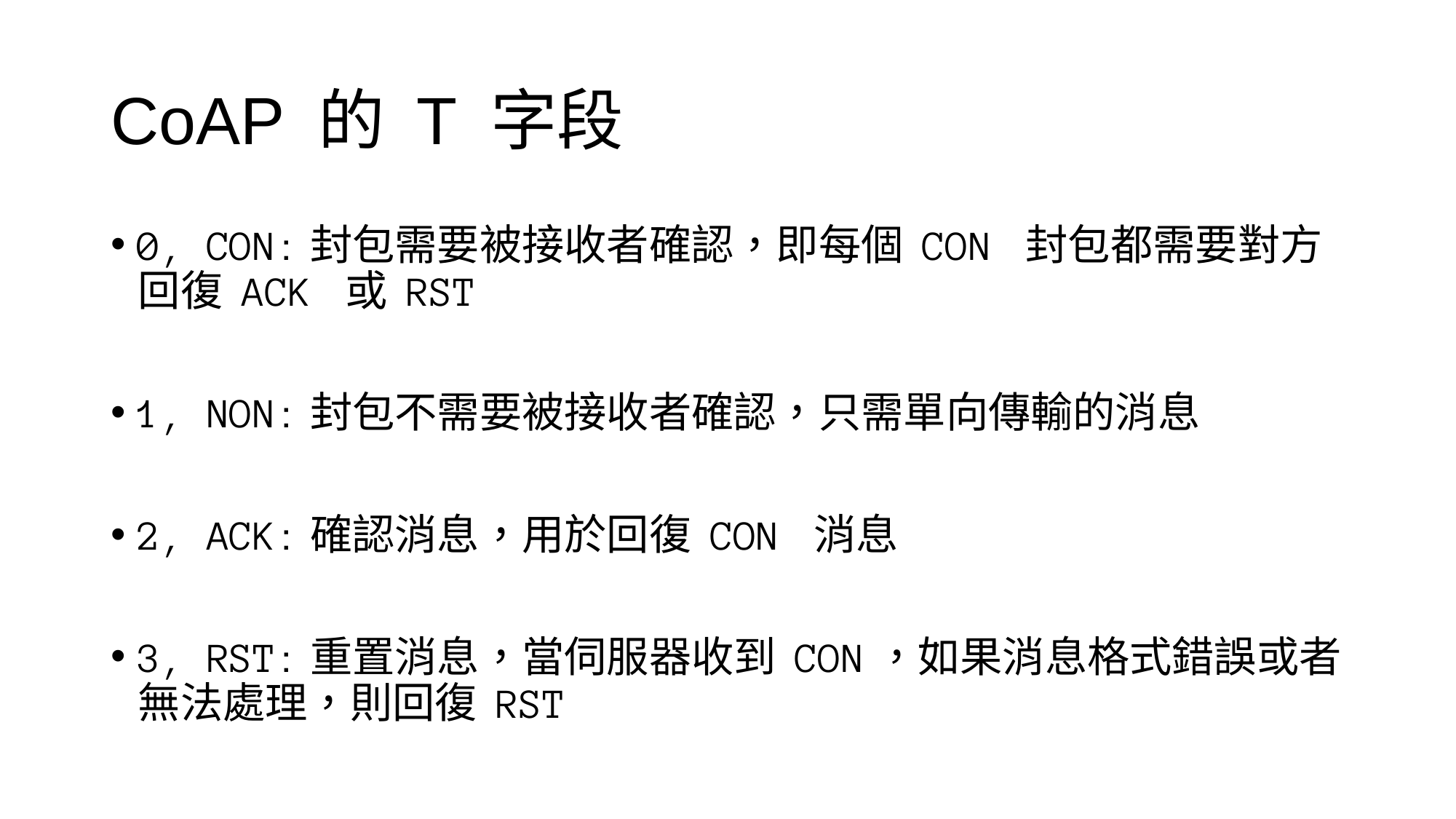

# CoAP 的 T 字段
0, CON:封包需要被接收者確認，即每個 CON 封包都需要對方回復 ACK 或 RST

1, NON:封包不需要被接收者確認，只需單向傳輸的消息

2, ACK:確認消息，用於回復 CON 消息

3, RST:重置消息，當伺服器收到 CON，如果消息格式錯誤或者無法處理，則回復 RST